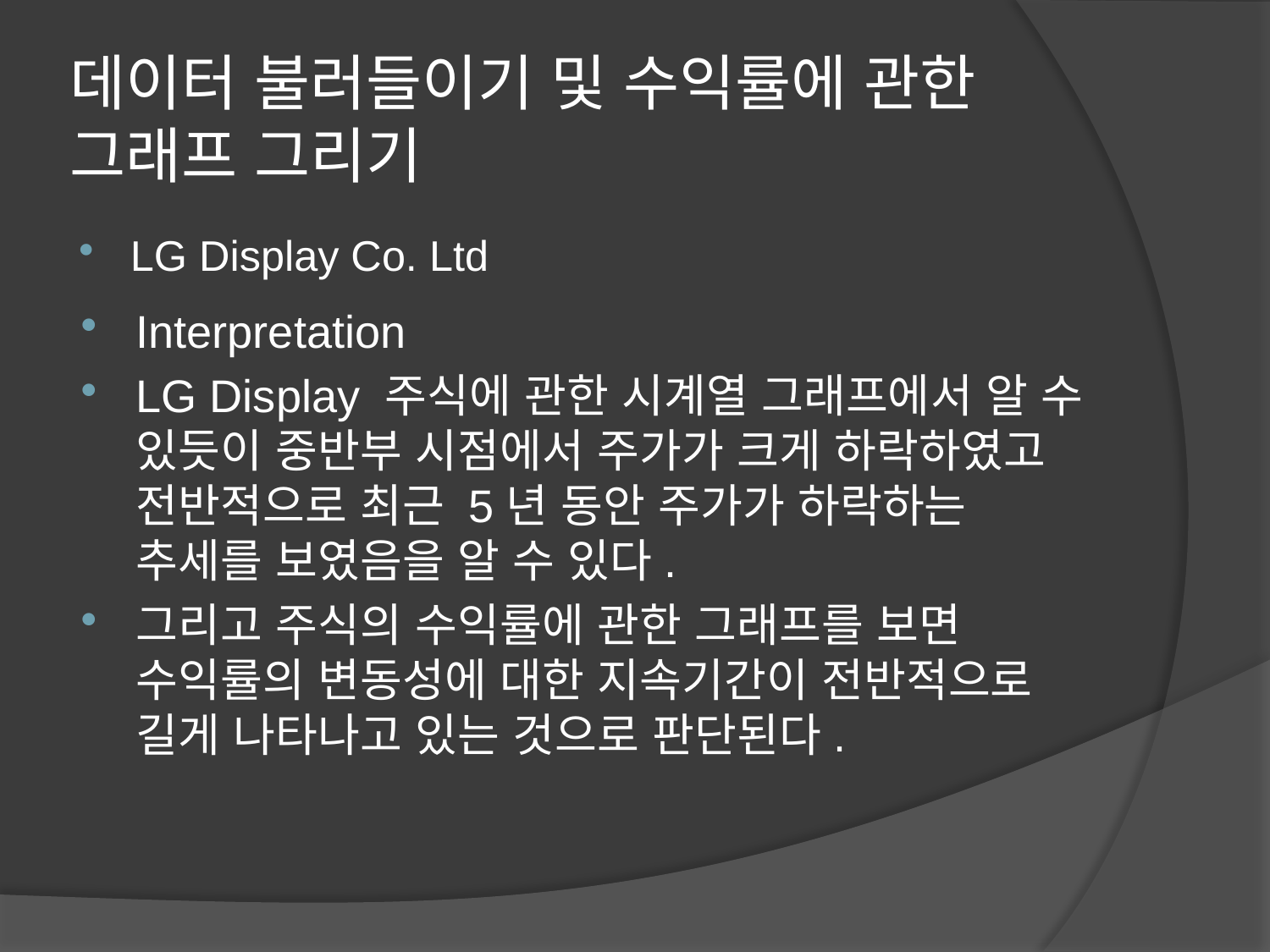

# 데이터 불러들이기 및 수익률에 관한 그래프 그리기
LG Display Co. Ltd

Interpretation
LG Display 주식에 관한 시계열 그래프에서 알 수 있듯이 중반부 시점에서 주가가 크게 하락하였고 전반적으로 최근 5년 동안 주가가 하락하는 추세를 보였음을 알 수 있다.
그리고 주식의 수익률에 관한 그래프를 보면 수익률의 변동성에 대한 지속기간이 전반적으로 길게 나타나고 있는 것으로 판단된다.